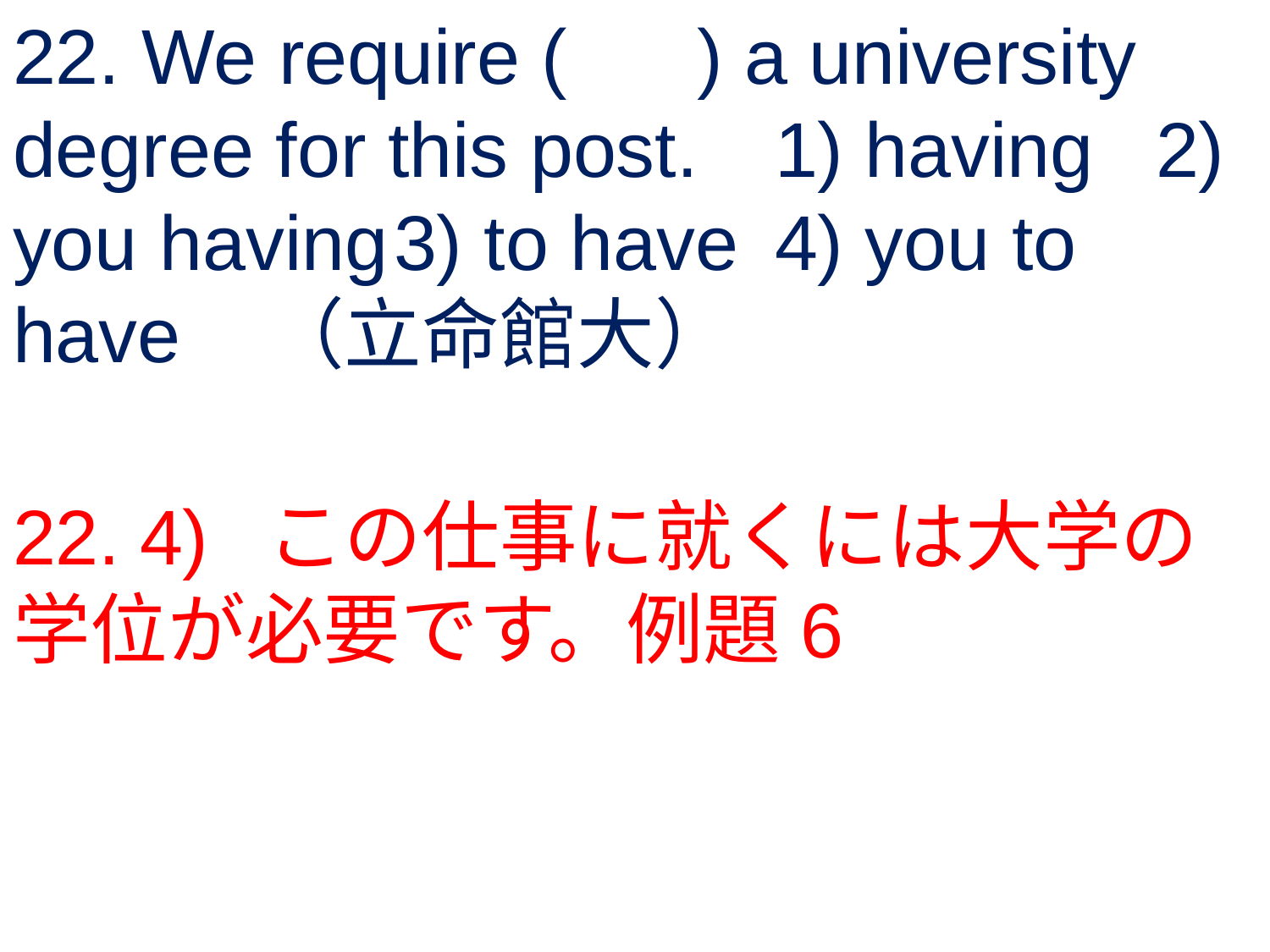

# 22. We require (      ) a university degree for this post.	1) having	2) you having	3) to have	4) you to have	（立命館大）
22.	4) 	この仕事に就くには大学の学位が必要です。例題6